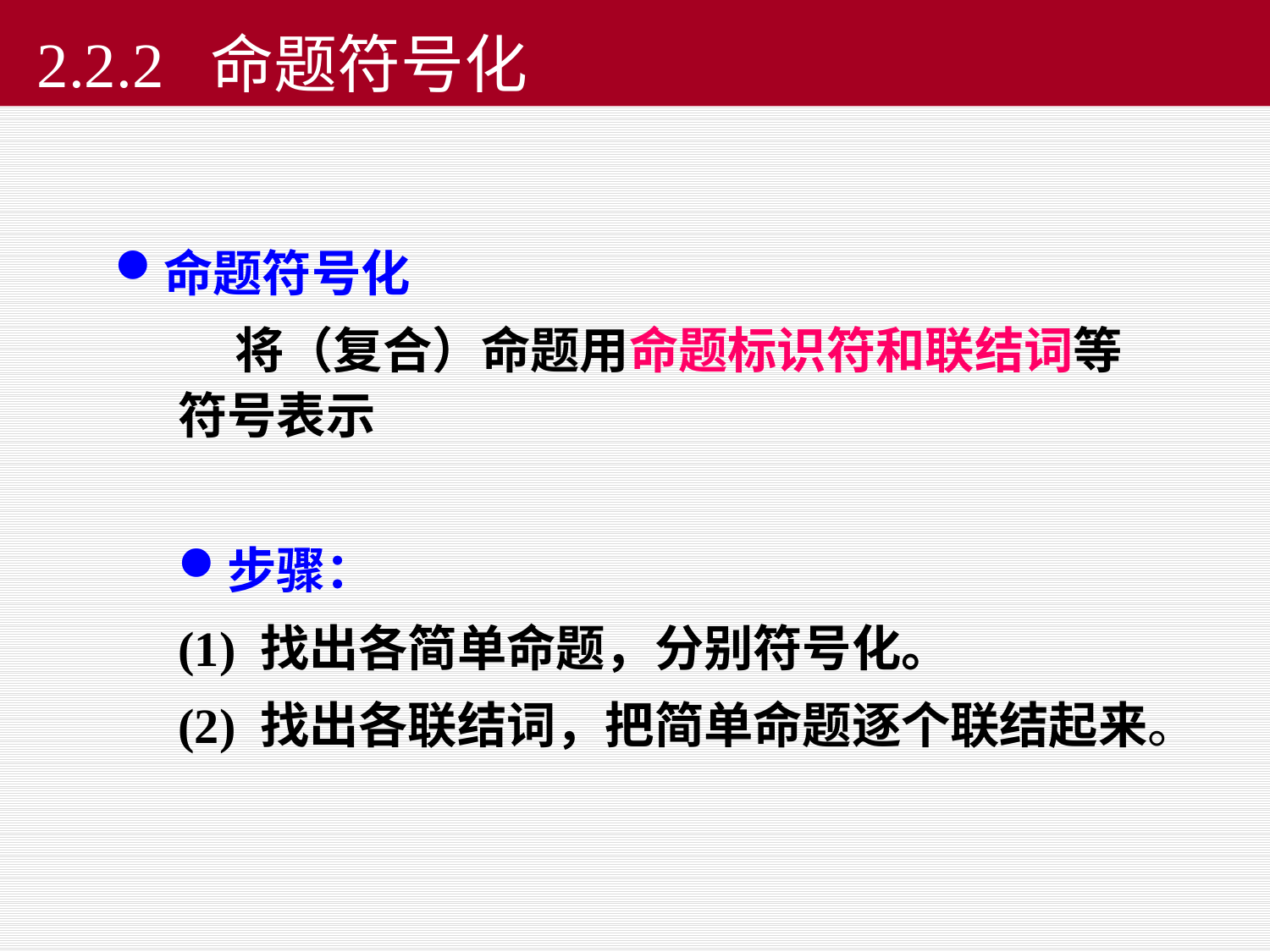

2.2.2  命题符号化
命题符号化
    将（复合）命题用命题标识符和联结词等符号表示

步骤：
(1) 找出各简单命题，分别符号化。
(2) 找出各联结词，把简单命题逐个联结起来。